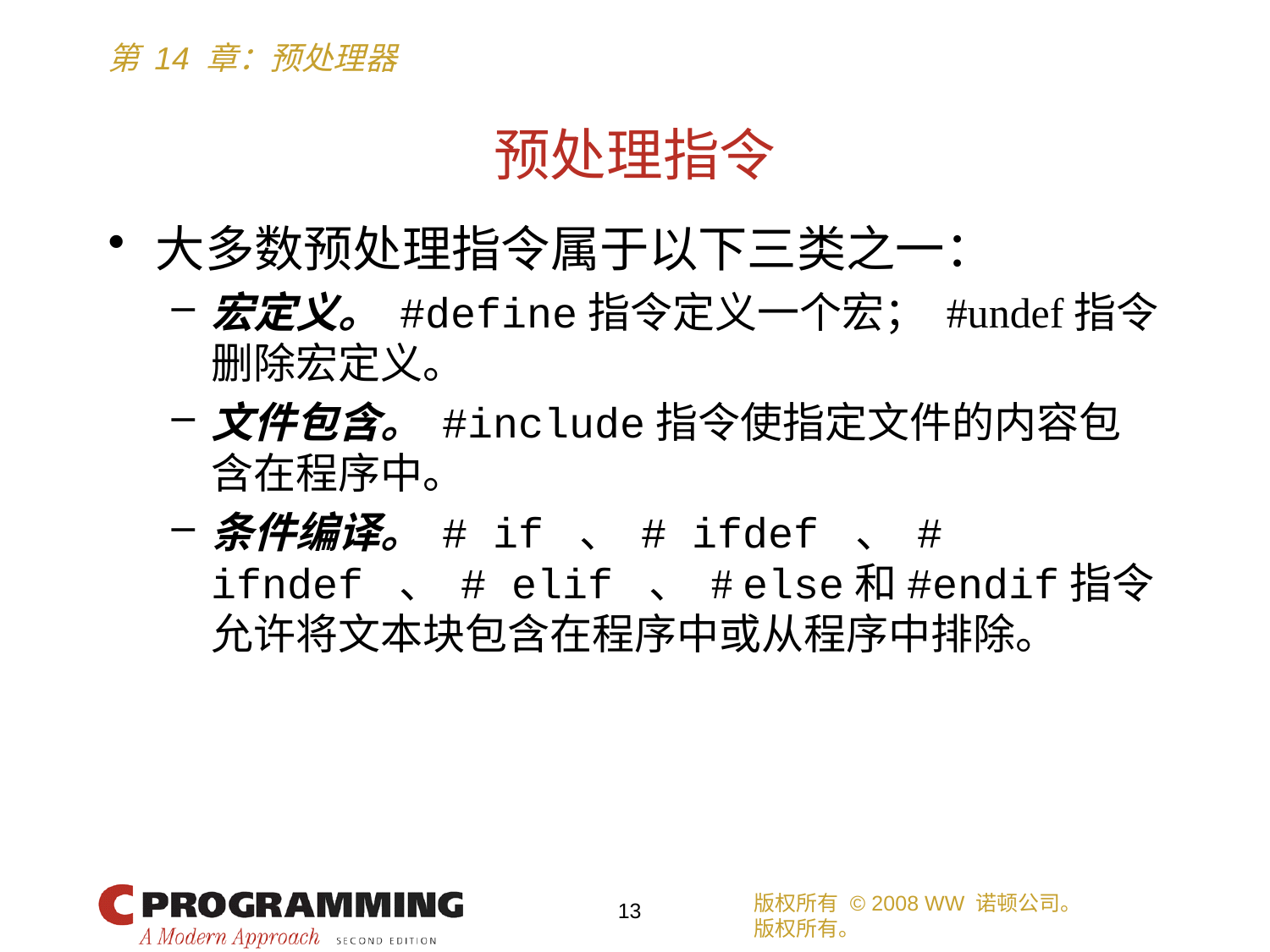

# 预处理指令
大多数预处理指令属于以下三类之一：
宏定义。 #define指令定义一个宏； #undef指令删除宏定义。
文件包含。 #include指令使指定文件的内容包含在程序中。
条件编译。 # if 、 # ifdef 、 # ifndef 、 # elif 、 # else和#endif指令允许将文本块包含在程序中或从程序中排除。
版权所有 © 2008 WW 诺顿公司。
版权所有。
13